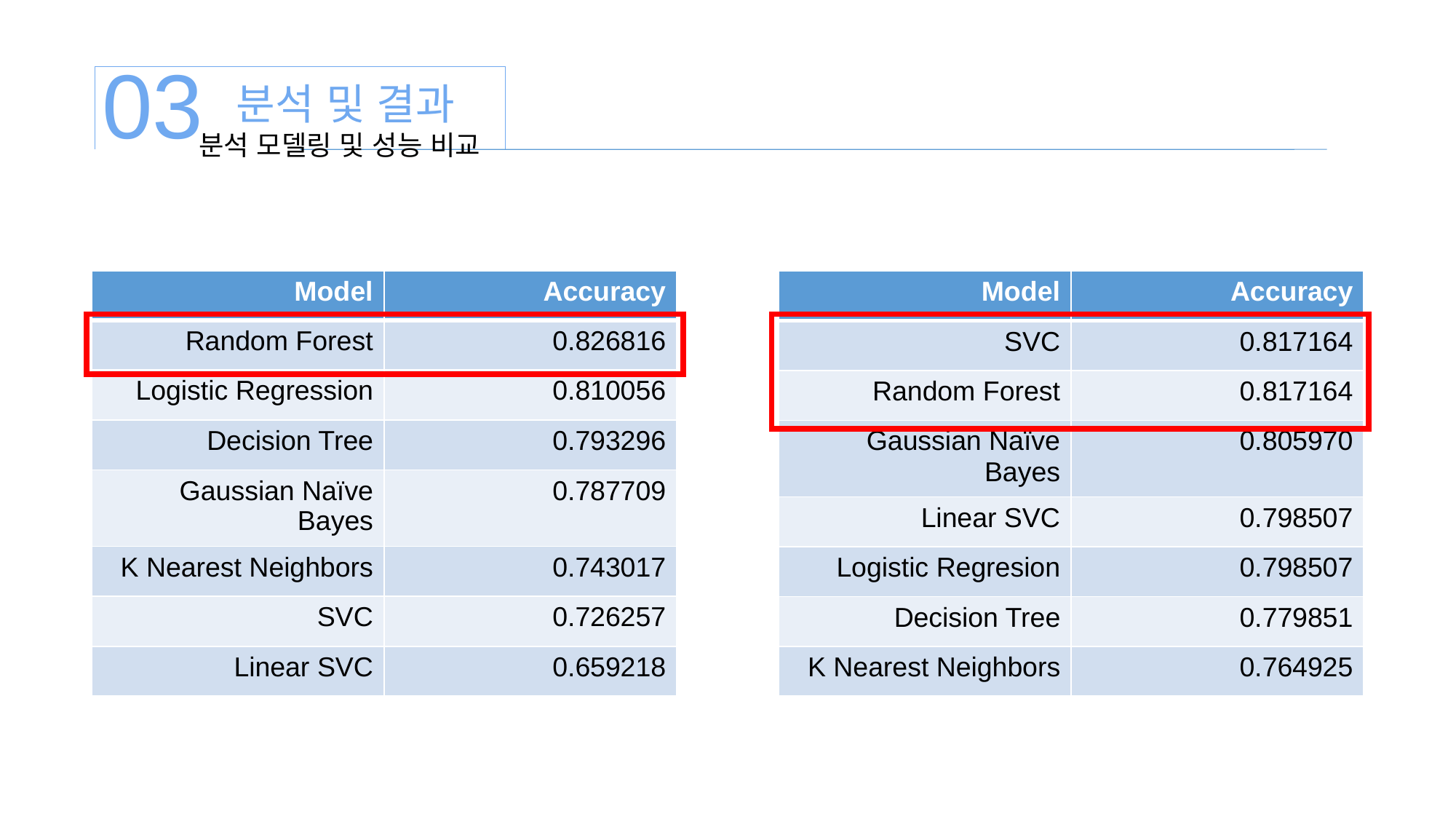

03
분석 및 결과
분석 모델링 및 성능 비교
| Model | Accuracy |
| --- | --- |
| Random Forest | 0.826816 |
| Logistic Regression | 0.810056 |
| Decision Tree | 0.793296 |
| Gaussian Naïve Bayes | 0.787709 |
| K Nearest Neighbors | 0.743017 |
| SVC | 0.726257 |
| Linear SVC | 0.659218 |
| Model | Accuracy |
| --- | --- |
| SVC | 0.817164 |
| Random Forest | 0.817164 |
| Gaussian Naïve Bayes | 0.805970 |
| Linear SVC | 0.798507 |
| Logistic Regresion | 0.798507 |
| Decision Tree | 0.779851 |
| K Nearest Neighbors | 0.764925 |